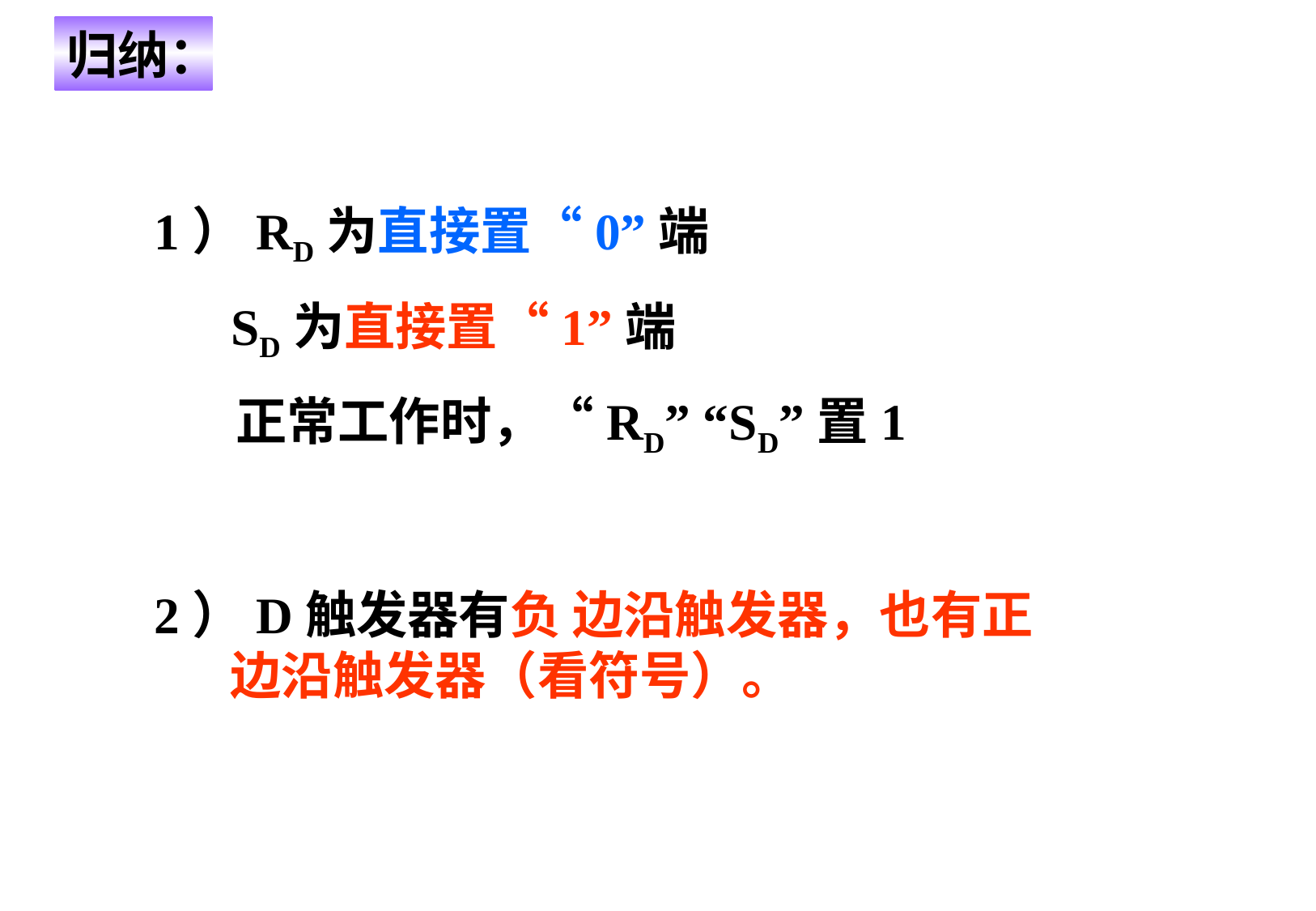

归纳：
1）RD为直接置“0”端
      SD为直接置“1”端
      正常工作时，“RD” “SD”置1
2）D触发器有负 边沿触发器，也有正边沿触发器（看符号）。